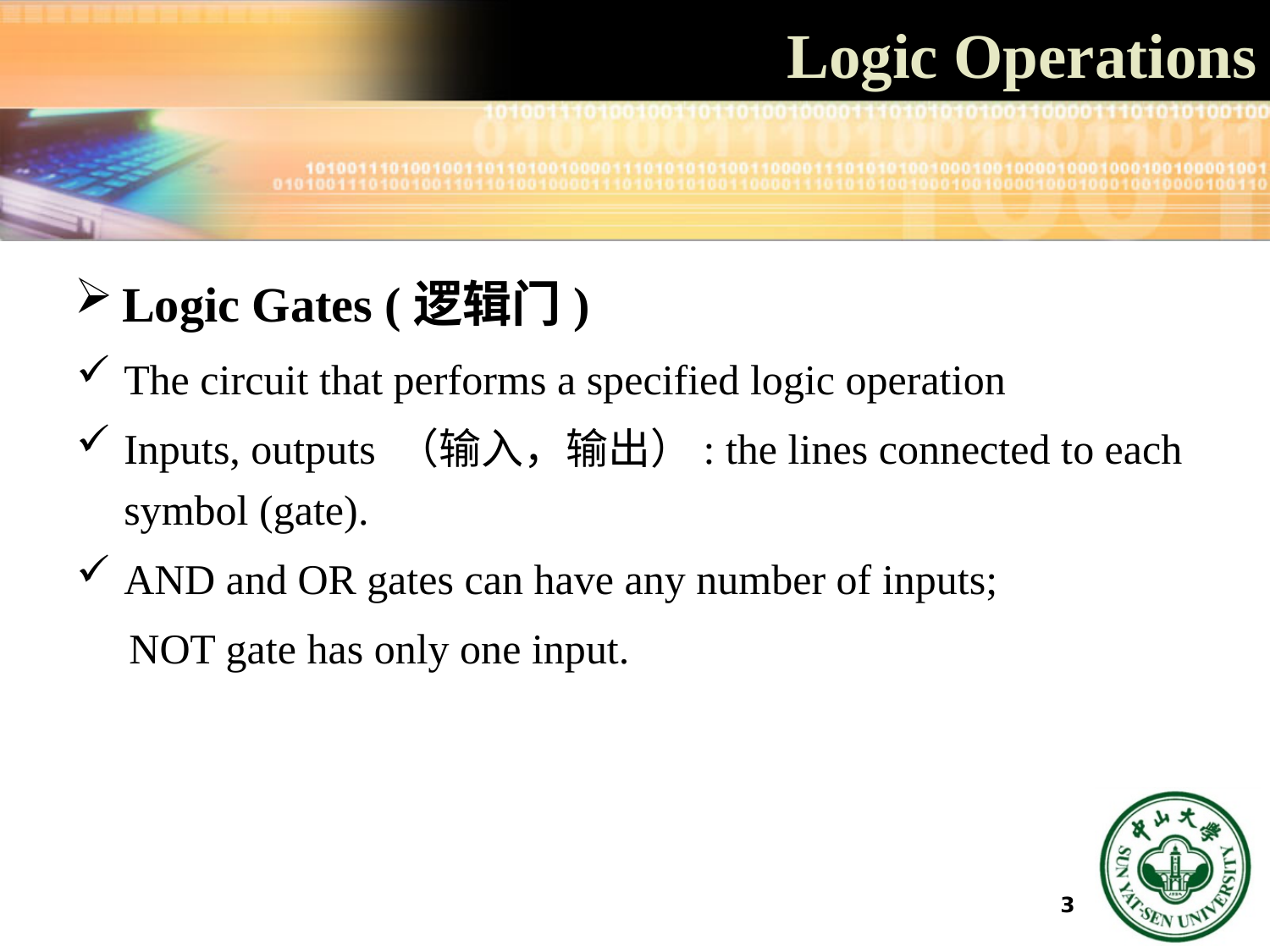

Logic Operations
Logic Gates (逻辑门)
The circuit that performs a specified logic operation
Inputs, outputs （输入，输出）: the lines connected to each symbol (gate).
AND and OR gates can have any number of inputs;
     NOT gate has only one input.
3